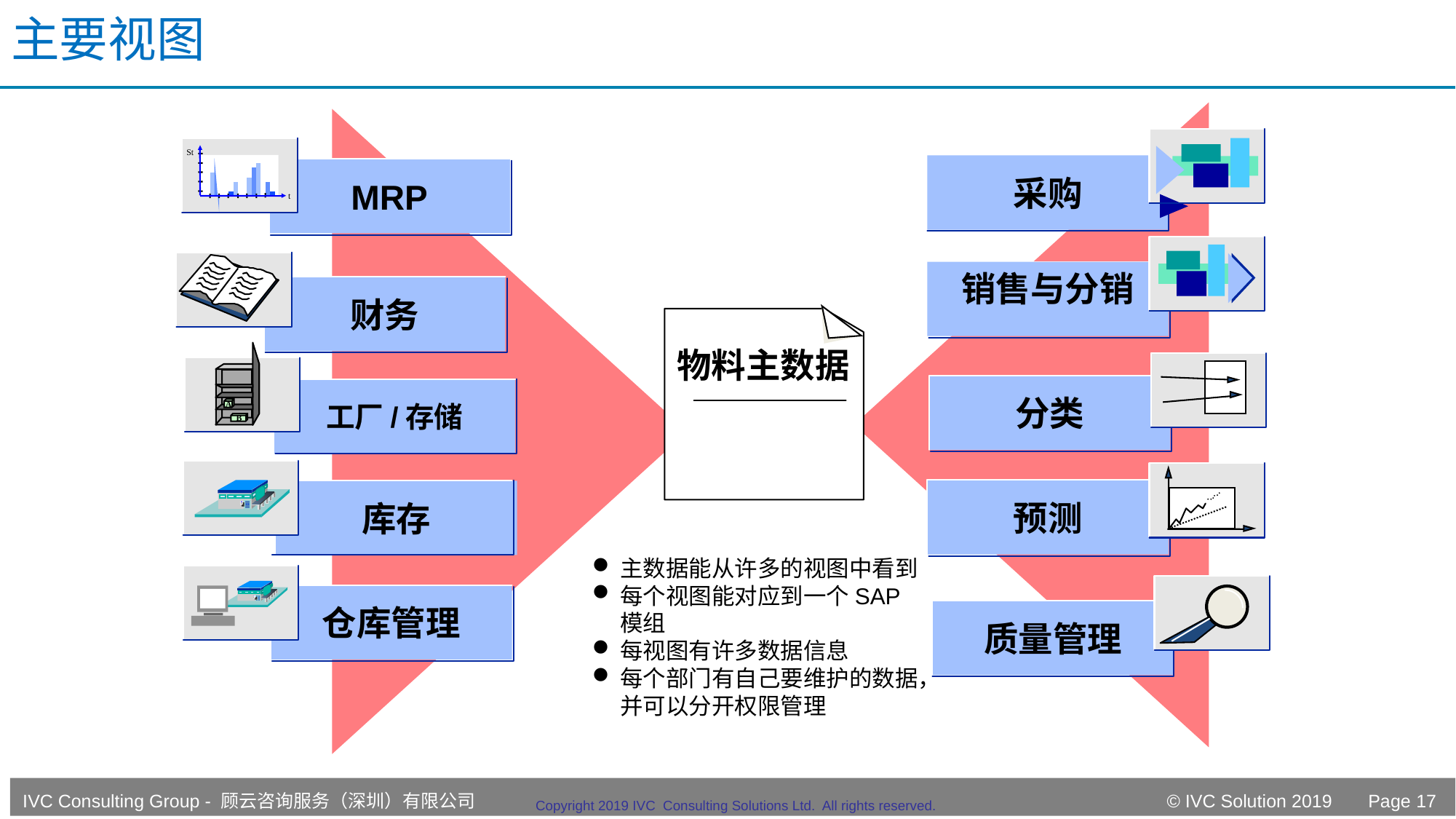

# 主要视图

采购

St

t

MRP

销售与分销

财务

物料主数据

工厂/存储

A

B

分类

库存

预测

主数据能从许多的视图中看到
每个视图能对应到一个SAP模组
每视图有许多数据信息
每个部门有自己要维护的数据，并可以分开权限管理

仓库管理

质量管理